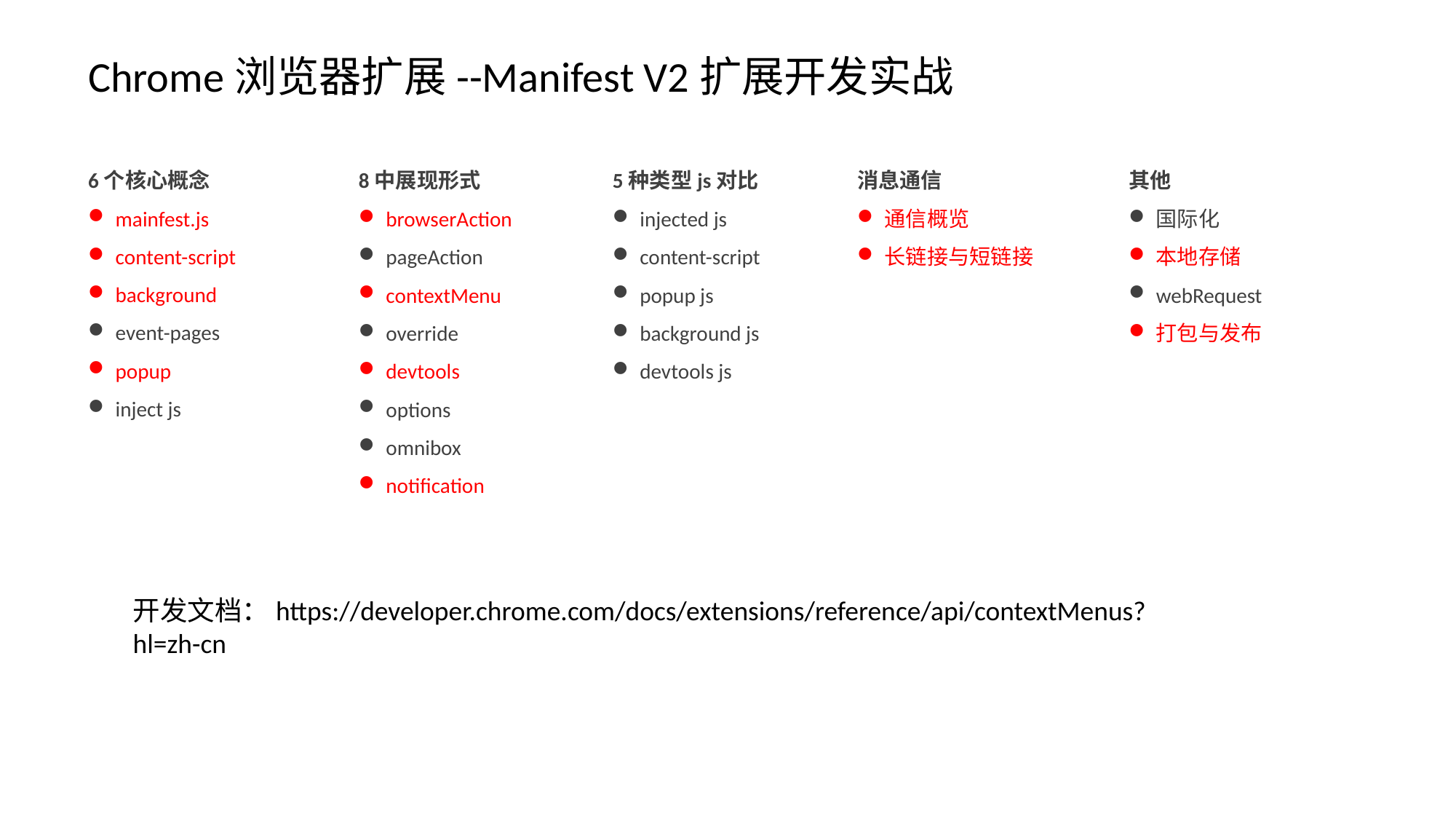

# Chrome浏览器扩展--Manifest V2扩展开发实战
6个核心概念
mainfest.js
content-script
background
event-pages
popup
inject js
8中展现形式
browserAction
pageAction
contextMenu
override
devtools
options
omnibox
notification
5种类型js对比
injected js
content-script
popup js
background js
devtools js

消息通信
通信概览
长链接与短链接

其他
国际化
本地存储
webRequest
打包与发布

开发文档：https://developer.chrome.com/docs/extensions/reference/api/contextMenus?hl=zh-cn